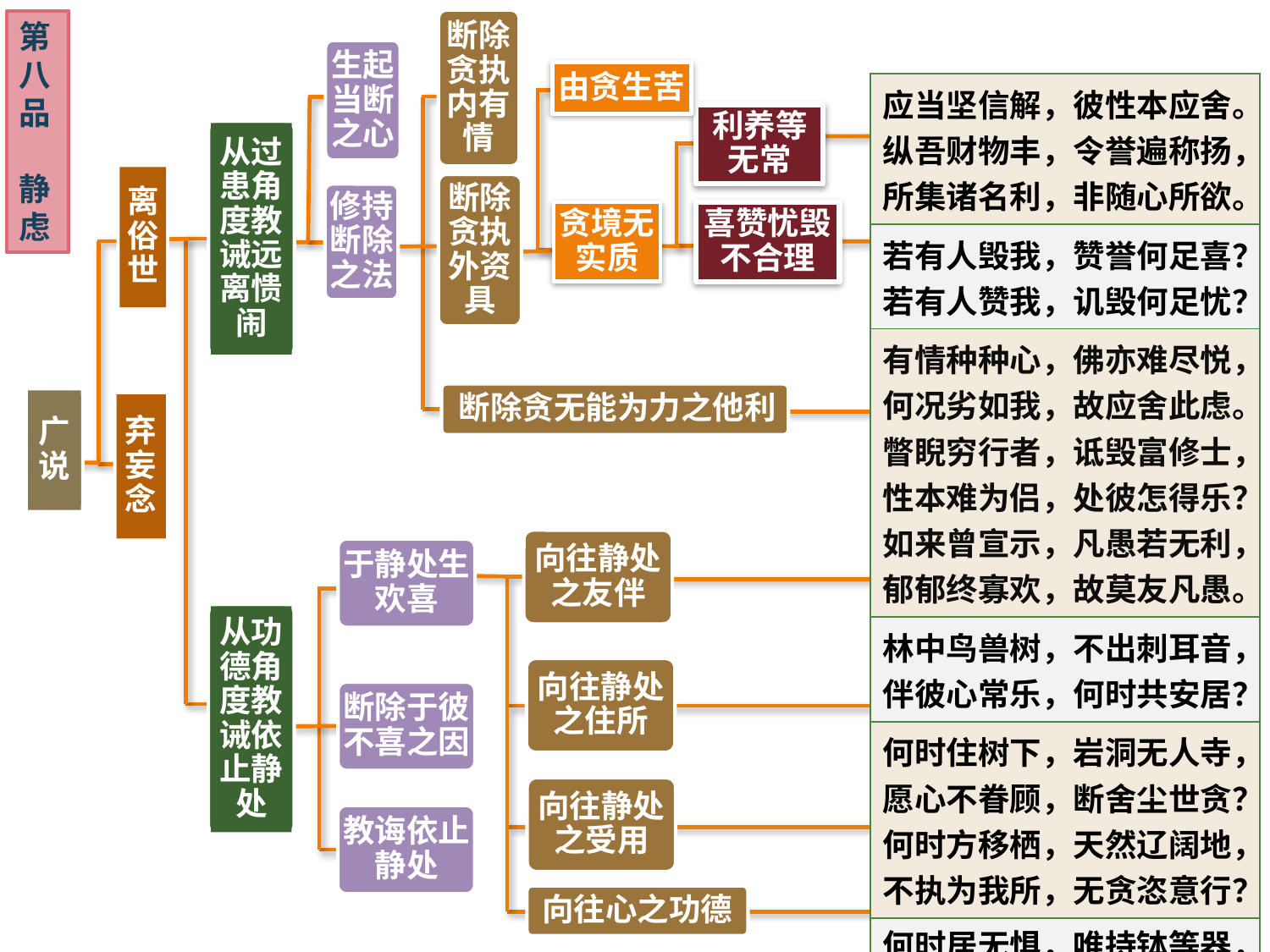

断除贪执内有情
第八品

静虑

生起当断之心
由贪生苦
| 应当坚信解，彼性本应舍。纵吾财物丰，令誉遍称扬，所集诸名利，非随心所欲。 |
| --- |
| 若有人毁我，赞誉何足喜？若有人赞我，讥毁何足忧？ |
| 有情种种心，佛亦难尽悦，何况劣如我，故应舍此虑。瞥睨穷行者，诋毁富修士，性本难为侣，处彼怎得乐？如来曾宣示，凡愚若无利，郁郁终寡欢，故莫友凡愚。 |
| 林中鸟兽树，不出刺耳音，伴彼心常乐，何时共安居？ |
| 何时住树下，岩洞无人寺，愿心不眷顾，断舍尘世贪？何时方移栖，天然辽阔地，不执为我所，无贪恣意行？ |
| 何时居无惧，唯持钵等器，匪盗不需衣，乃至不蔽体？ |
| 何时赴寒林，触景生此情：他骨及吾体，悉皆坏灭法。 |
利养等无常

从过患角度教诫远离愦闹

离俗世

断除贪执外资具
修持断除之法

贪境无实质
喜赞忧毁不合理

断除贪无能为力之他利

广说

弃妄念

向往静处之友伴
于静处生欢喜

从功德角度教诫依止静处

向往静处之住所
断除于彼不喜之因

向往静处之受用
教诲依止静处

向往心之功德